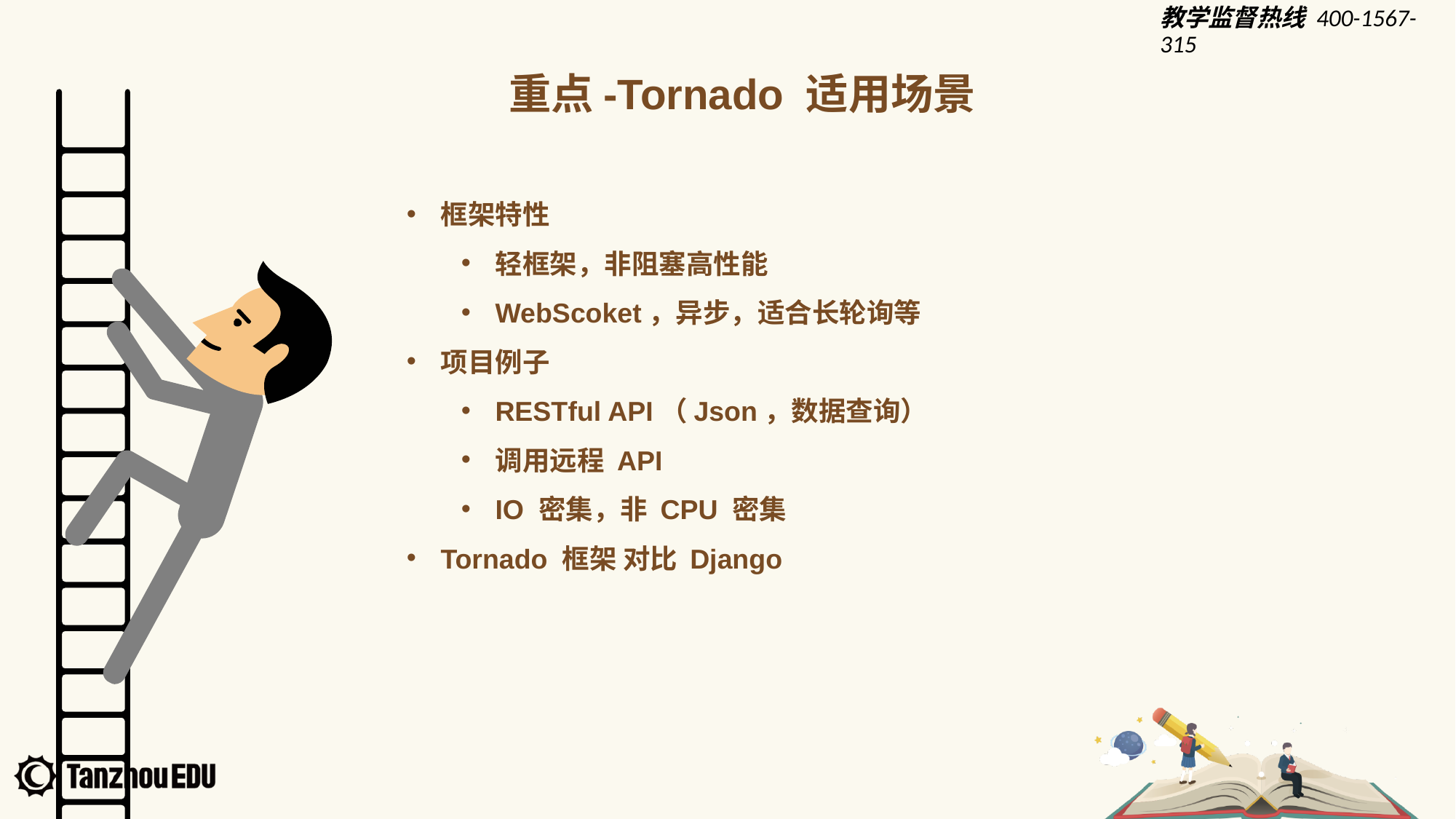

重点-Tornado 适用场景

框架特性
轻框架，非阻塞高性能
WebScoket，异步，适合长轮询等
项目例子
RESTful API（Json，数据查询）
调用远程 API
IO 密集，非 CPU 密集
Tornado 框架 对比 Django